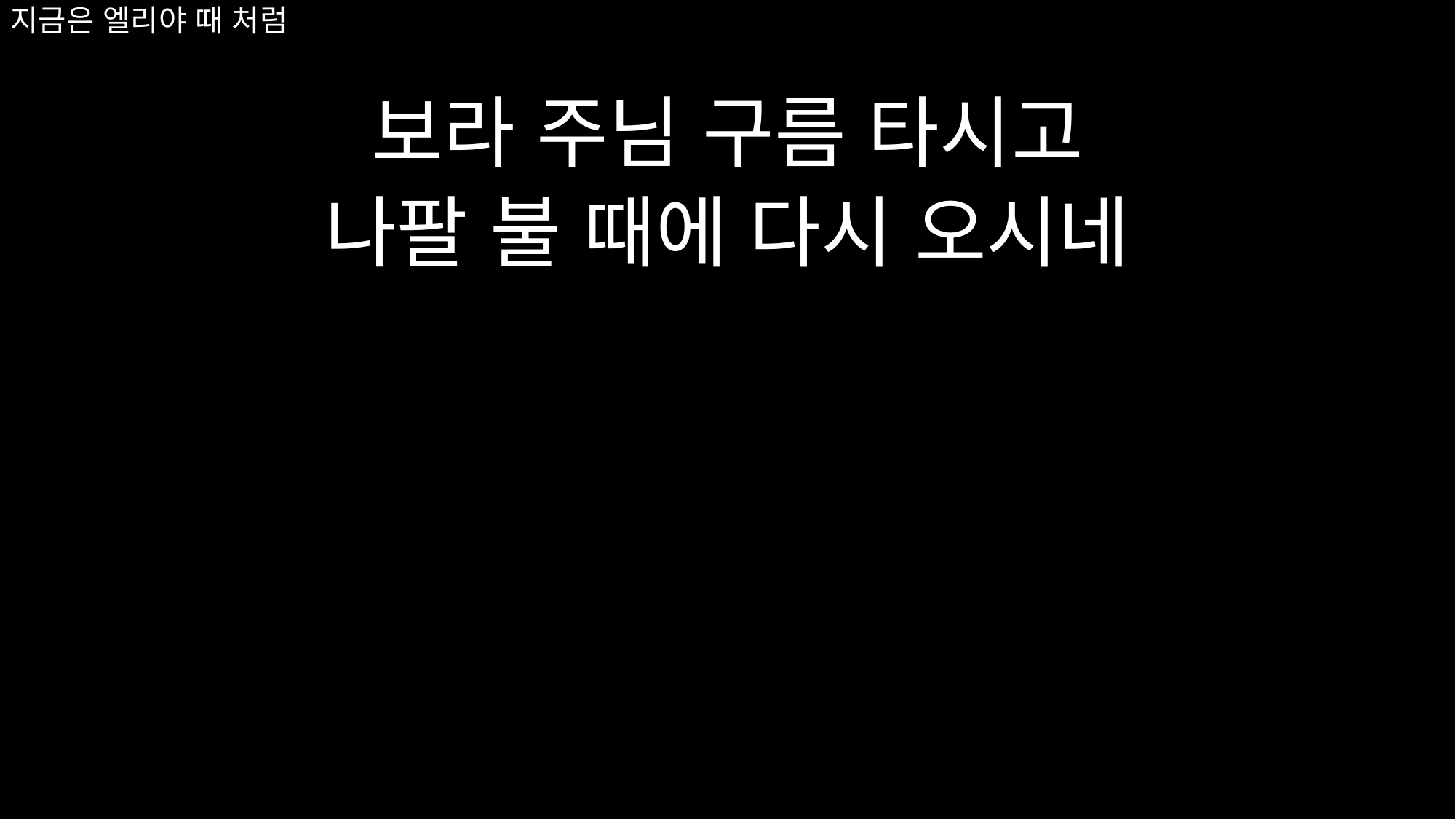

# 지금은 엘리야 때 처럼
보라 주님 구름 타시고
나팔 불 때에 다시 오시네